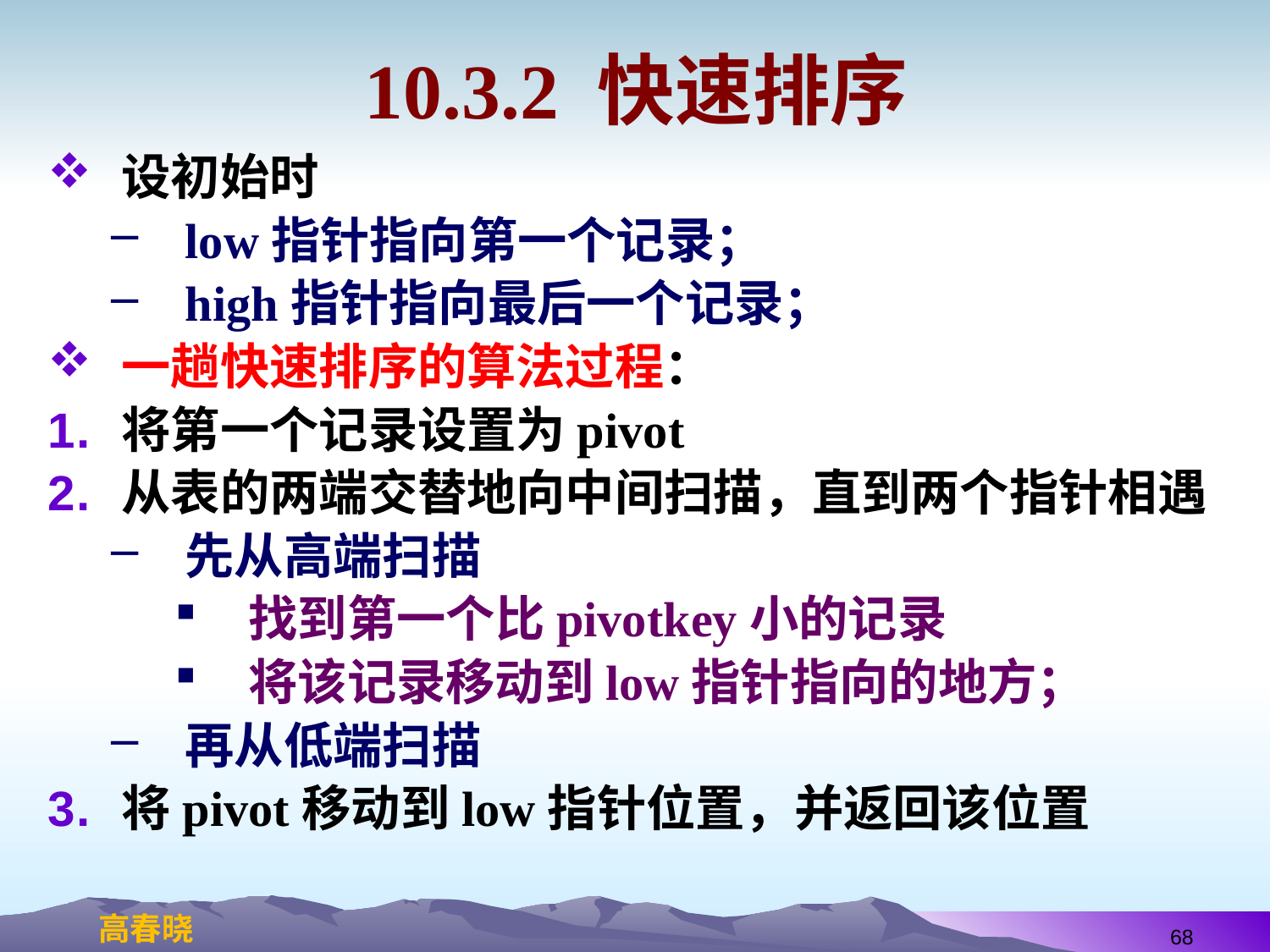

# 10.3.2 快速排序
设初始时
low指针指向第一个记录；
high指针指向最后一个记录；
一趟快速排序的算法过程：
将第一个记录设置为pivot
从表的两端交替地向中间扫描，直到两个指针相遇
先从高端扫描
找到第一个比pivotkey小的记录
将该记录移动到low指针指向的地方；
再从低端扫描
将pivot移动到low指针位置，并返回该位置
68